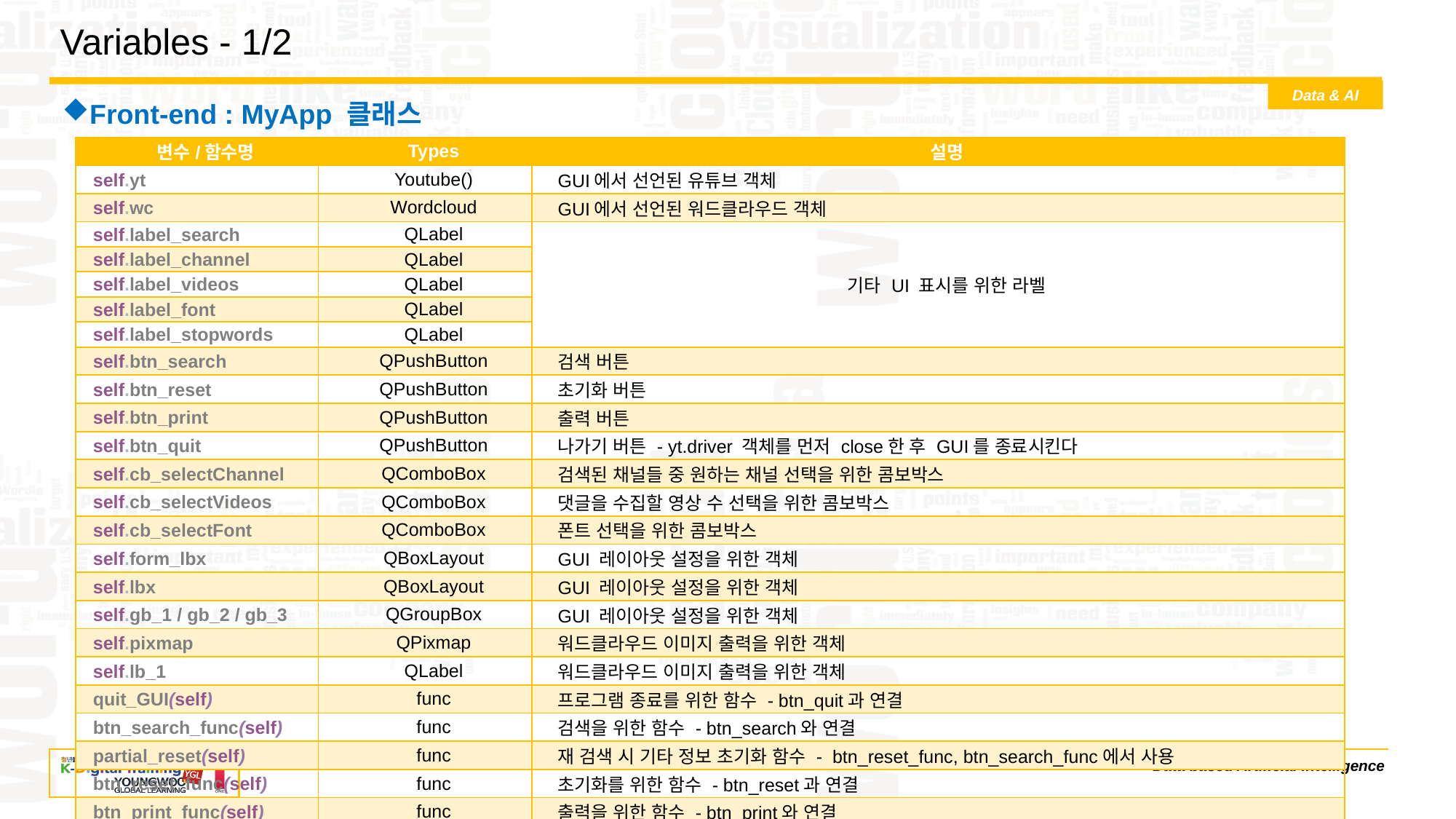

# Variables - 1/2
Front-end : MyApp 클래스
| 변수/함수명 | Types | 설명 |
| --- | --- | --- |
| self.yt | Youtube() | GUI에서 선언된 유튜브 객체 |
| self.wc | Wordcloud | GUI에서 선언된 워드클라우드 객체 |
| self.label\_search | QLabel | 기타 UI 표시를 위한 라벨 |
| self.label\_channel | QLabel |  |
| self.label\_videos | QLabel |  |
| self.label\_font | QLabel |  |
| self.label\_stopwords | QLabel |  |
| self.btn\_search | QPushButton | 검색 버튼 |
| self.btn\_reset | QPushButton | 초기화 버튼 |
| self.btn\_print | QPushButton | 출력 버튼 |
| self.btn\_quit | QPushButton | 나가기 버튼 - yt.driver 객체를 먼저 close한 후 GUI를 종료시킨다 |
| self.cb\_selectChannel | QComboBox | 검색된 채널들 중 원하는 채널 선택을 위한 콤보박스 |
| self.cb\_selectVideos | QComboBox | 댓글을 수집할 영상 수 선택을 위한 콤보박스 |
| self.cb\_selectFont | QComboBox | 폰트 선택을 위한 콤보박스 |
| self.form\_lbx | QBoxLayout | GUI 레이아웃 설정을 위한 객체 |
| self.lbx | QBoxLayout | GUI 레이아웃 설정을 위한 객체 |
| self.gb\_1 / gb\_2 / gb\_3 | QGroupBox | GUI 레이아웃 설정을 위한 객체 |
| self.pixmap | QPixmap | 워드클라우드 이미지 출력을 위한 객체 |
| self.lb\_1 | QLabel | 워드클라우드 이미지 출력을 위한 객체 |
| quit\_GUI(self) | func | 프로그램 종료를 위한 함수 - btn\_quit과 연결 |
| btn\_search\_func(self) | func | 검색을 위한 함수 - btn\_search와 연결 |
| partial\_reset(self) | func | 재 검색 시 기타 정보 초기화 함수 - btn\_reset\_func, btn\_search\_func에서 사용 |
| btn\_reset\_func(self) | func | 초기화를 위한 함수 - btn\_reset과 연결 |
| btn\_print\_func(self) | func | 출력을 위한 함수 - btn\_print와 연결 |